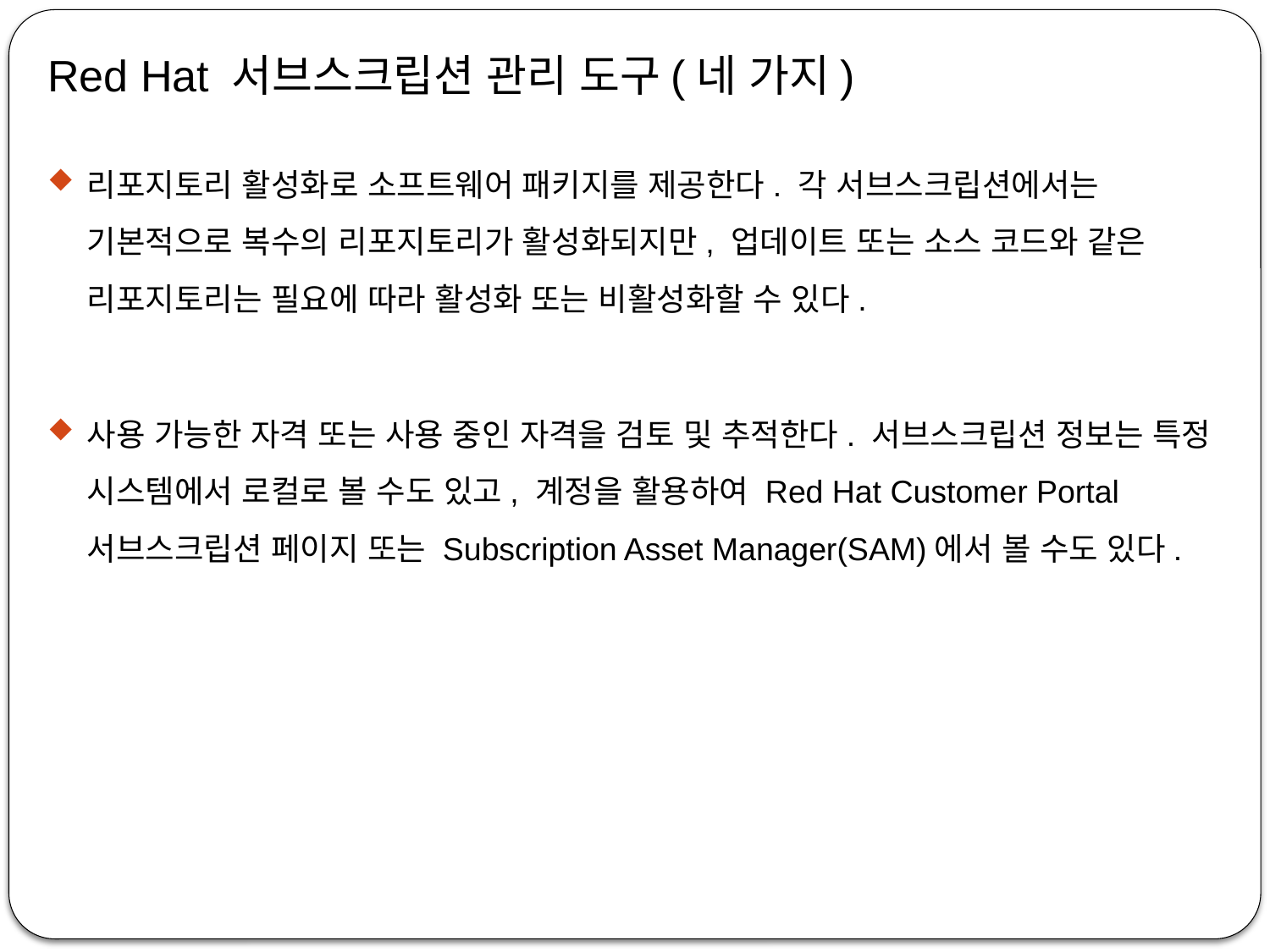

Red Hat 서브스크립션 관리 도구(네 가지)

리포지토리 활성화로 소프트웨어 패키지를 제공한다. 각 서브스크립션에서는 기본적으로 복수의 리포지토리가 활성화되지만, 업데이트 또는 소스 코드와 같은 리포지토리는 필요에 따라 활성화 또는 비활성화할 수 있다.

사용 가능한 자격 또는 사용 중인 자격을 검토 및 추적한다. 서브스크립션 정보는 특정 시스템에서 로컬로 볼 수도 있고, 계정을 활용하여 Red Hat Customer Portal 서브스크립션 페이지 또는 Subscription Asset Manager(SAM)에서 볼 수도 있다.